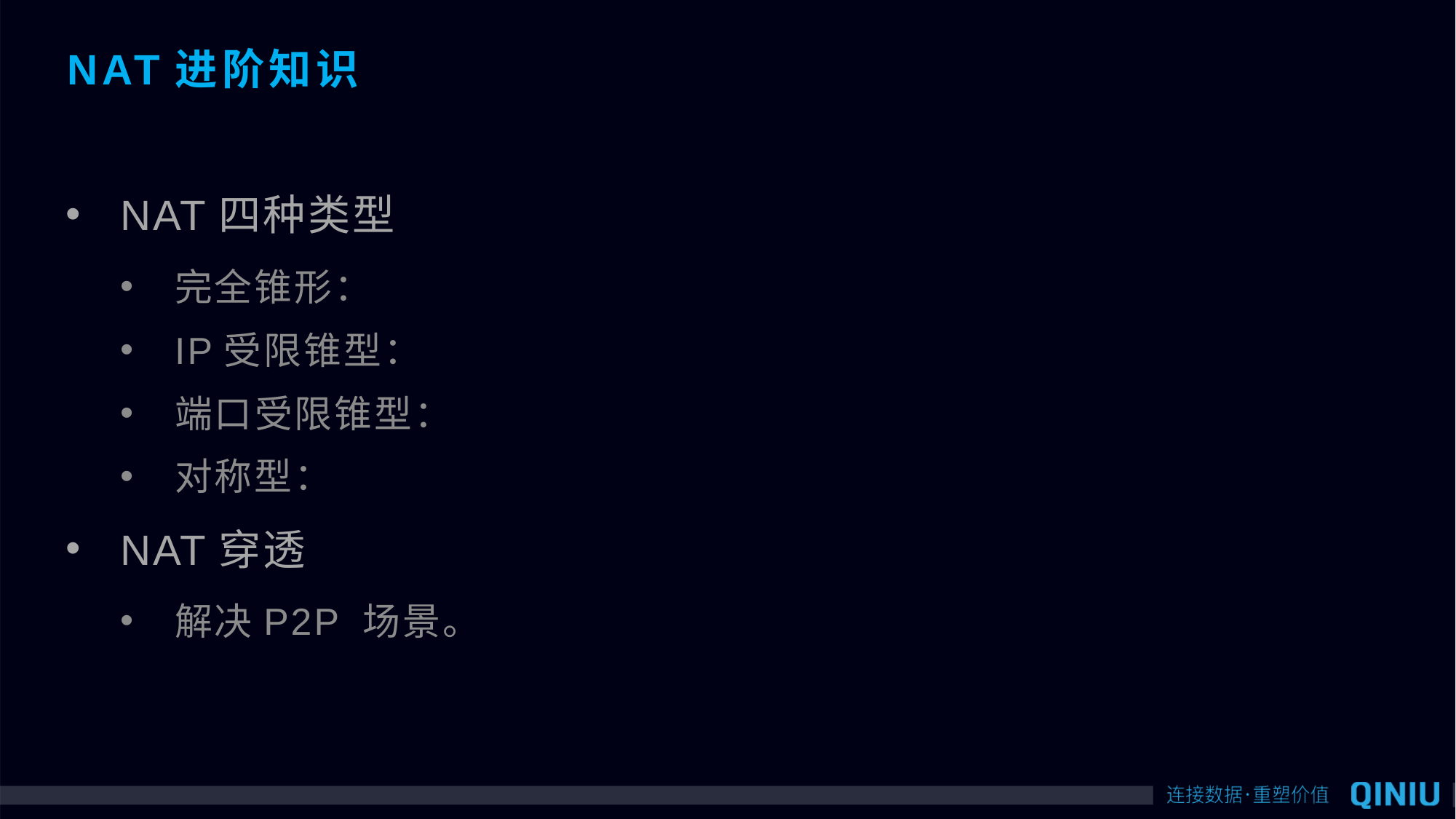

# NAT进阶知识
NAT四种类型
完全锥形：
IP受限锥型：
端口受限锥型：
对称型：
NAT穿透
解决P2P 场景。